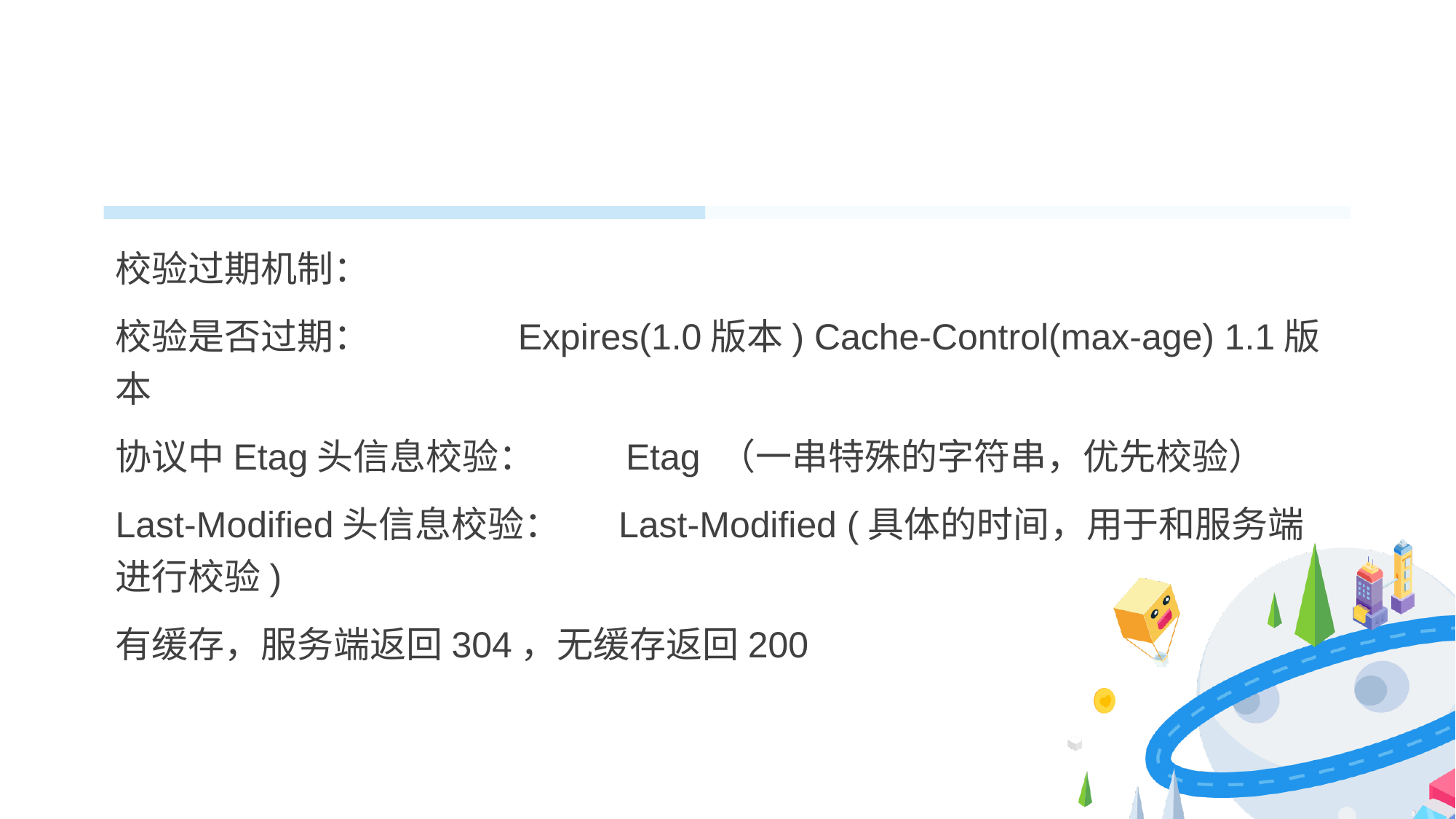

#
校验过期机制：
校验是否过期：                 Expires(1.0版本) Cache-Control(max-age) 1.1版本
协议中Etag头信息校验：          Etag （一串特殊的字符串，优先校验）
Last-Modified头信息校验：      Last-Modified (具体的时间，用于和服务端进行校验)
有缓存，服务端返回304，无缓存返回200